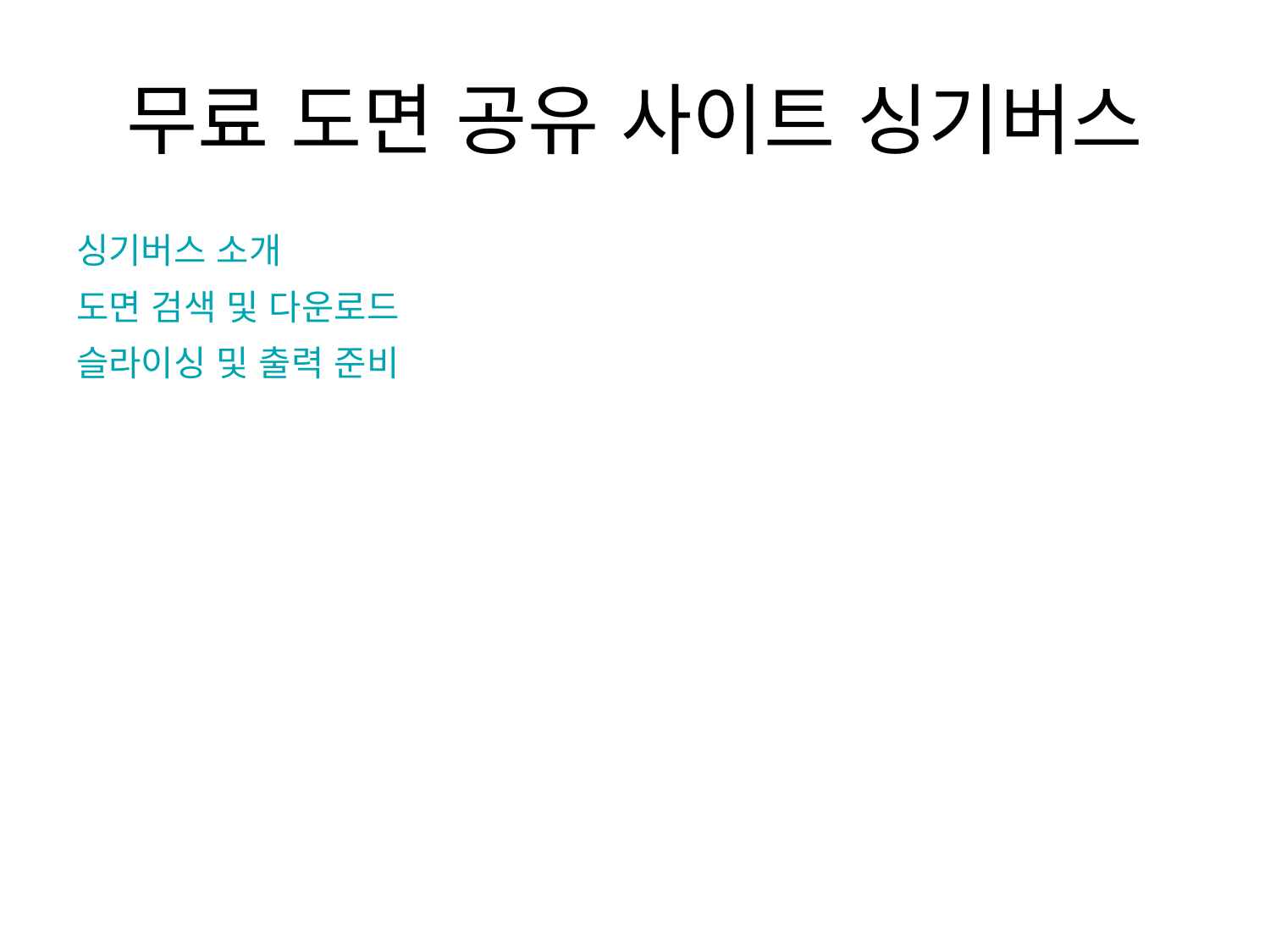

# 무료 도면 공유 사이트 싱기버스
싱기버스 소개
도면 검색 및 다운로드
슬라이싱 및 출력 준비